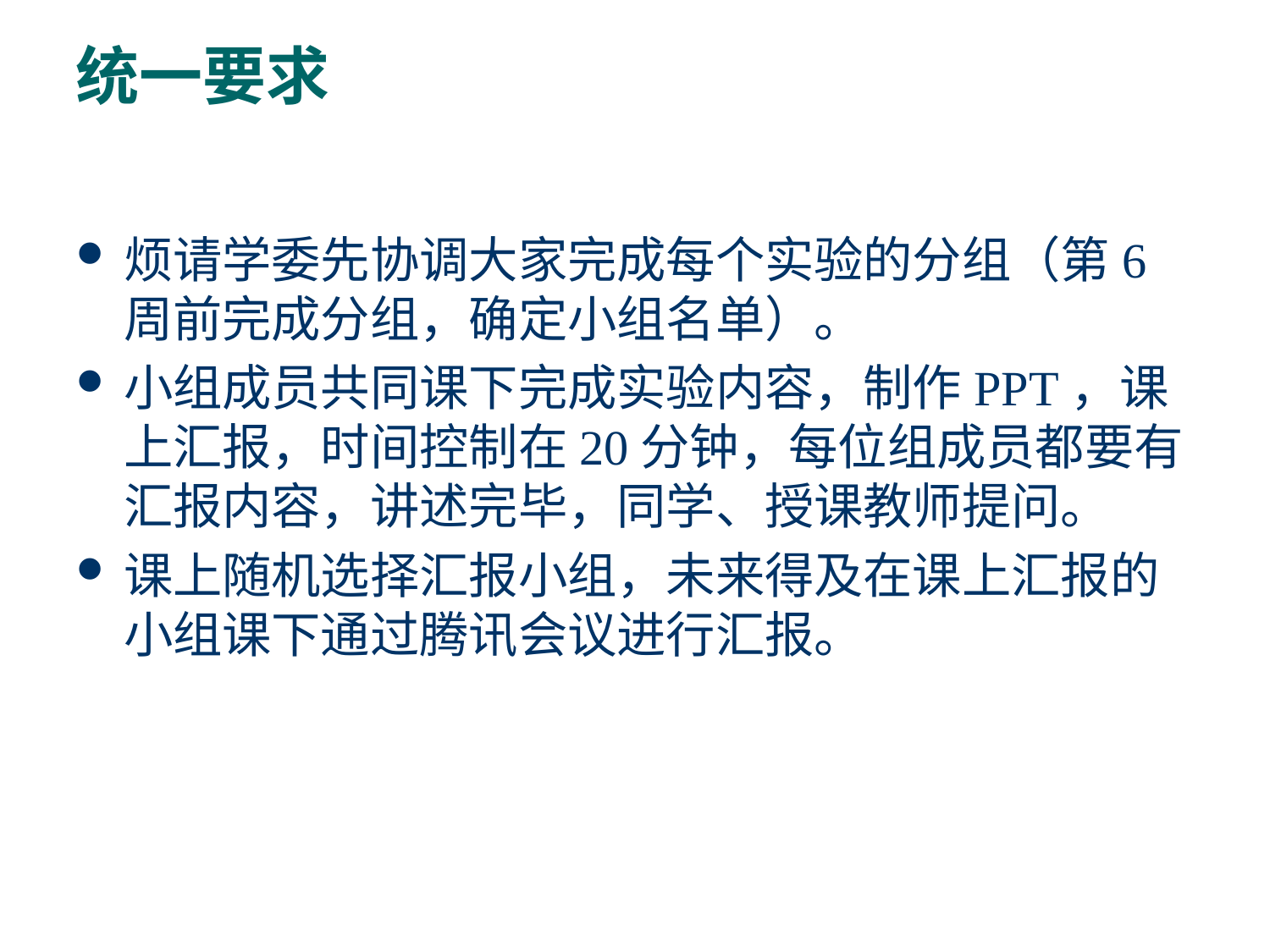

# 统一要求
烦请学委先协调大家完成每个实验的分组（第6周前完成分组，确定小组名单）。
小组成员共同课下完成实验内容，制作PPT，课上汇报，时间控制在20分钟，每位组成员都要有汇报内容，讲述完毕，同学、授课教师提问。
课上随机选择汇报小组，未来得及在课上汇报的小组课下通过腾讯会议进行汇报。